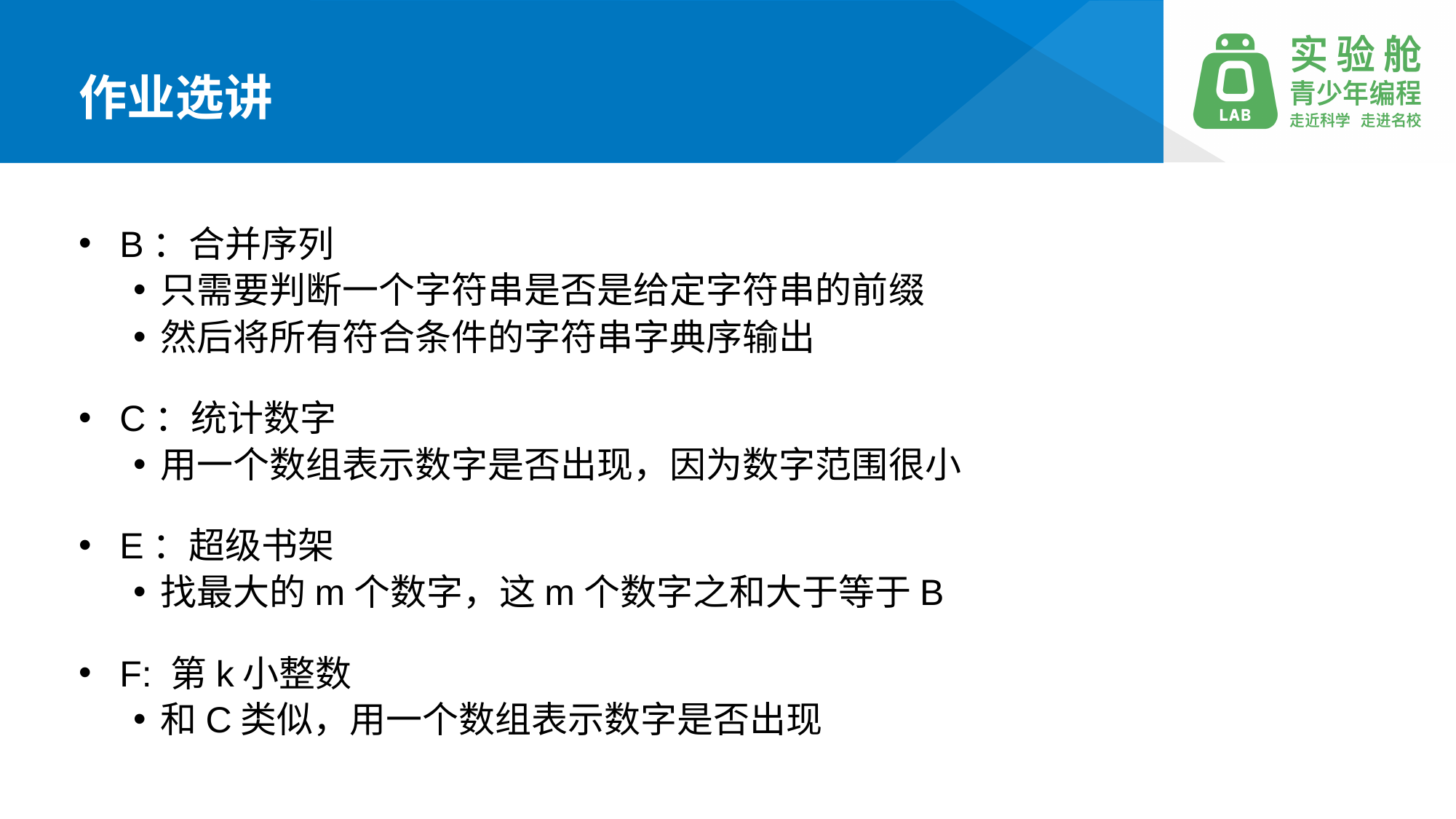

作业选讲
B：合并序列
只需要判断一个字符串是否是给定字符串的前缀
然后将所有符合条件的字符串字典序输出
C：统计数字
用一个数组表示数字是否出现，因为数字范围很小
E：超级书架
找最大的m个数字，这m个数字之和大于等于B
F: 第k小整数
和C类似，用一个数组表示数字是否出现